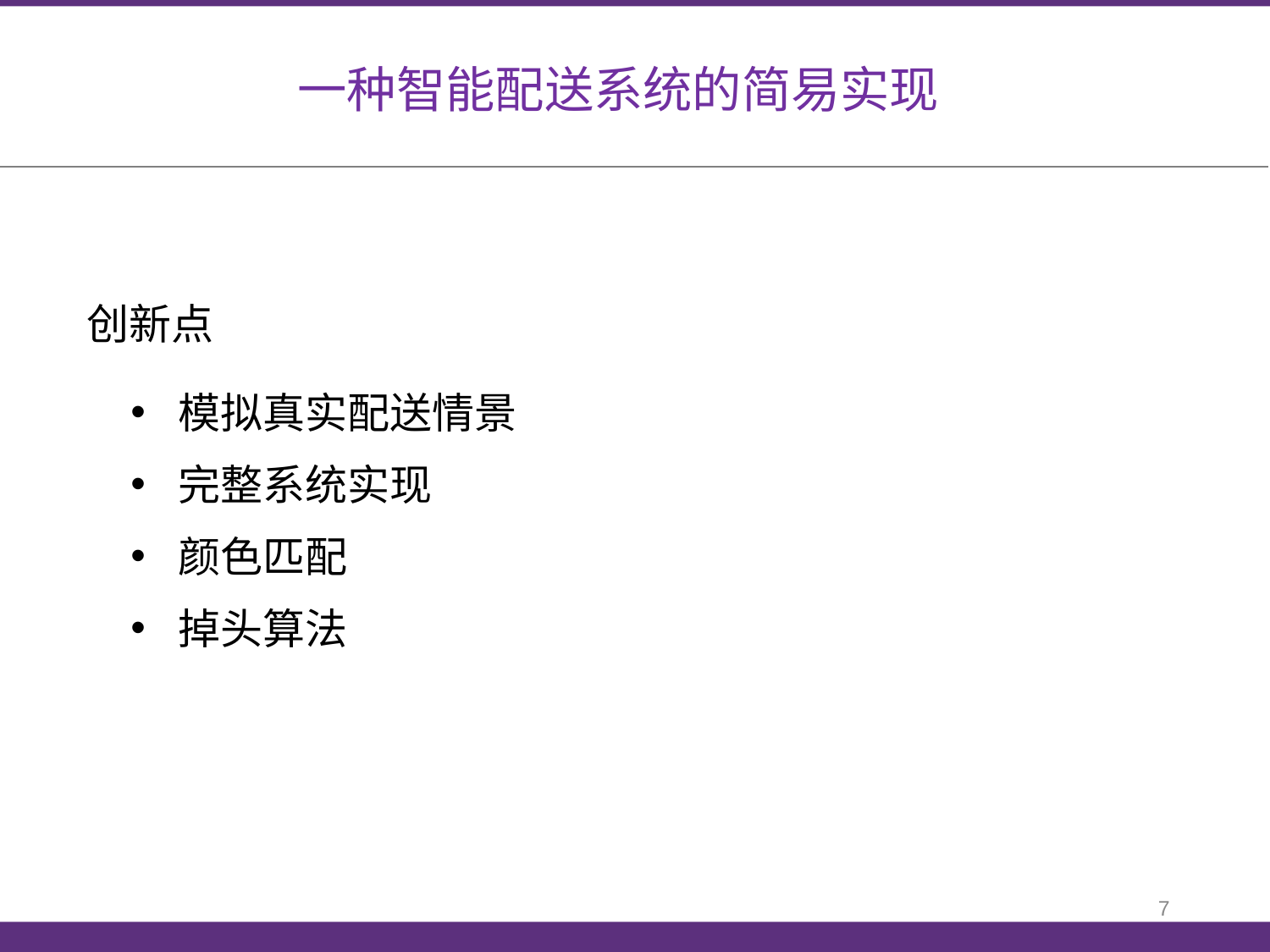

一种智能配送系统的简易实现

创新点
模拟真实配送情景
完整系统实现
颜色匹配
掉头算法
7